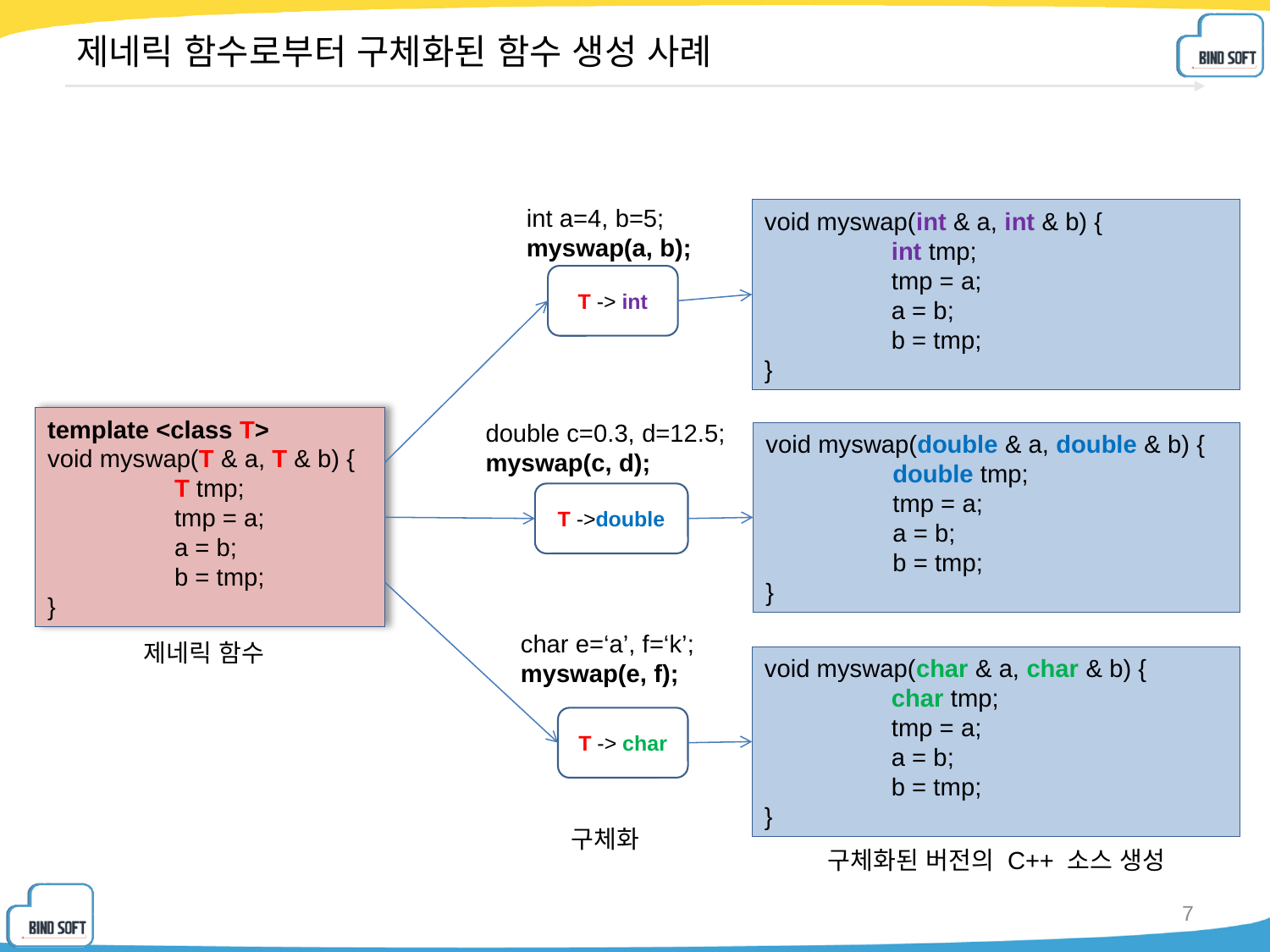

# 제네릭 함수로부터 구체화된 함수 생성 사례
int a=4, b=5;
myswap(a, b);
void myswap(int & a, int & b) {
	int tmp;
	tmp = a;
	a = b;
	b = tmp;
}
T -> int
template <class T>
void myswap(T & a, T & b) {
	T tmp;
	tmp = a;
	a = b;
	b = tmp;
}
double c=0.3, d=12.5;
myswap(c, d);
void myswap(double & a, double & b) {
	double tmp;
	tmp = a;
	a = b;
	b = tmp;
}
T ->double
char e=‘a’, f=‘k’;
myswap(e, f);
제네릭 함수
void myswap(char & a, char & b) {
	char tmp;
	tmp = a;
	a = b;
	b = tmp;
}
T -> char
구체화
구체화된 버전의 C++ 소스 생성
7